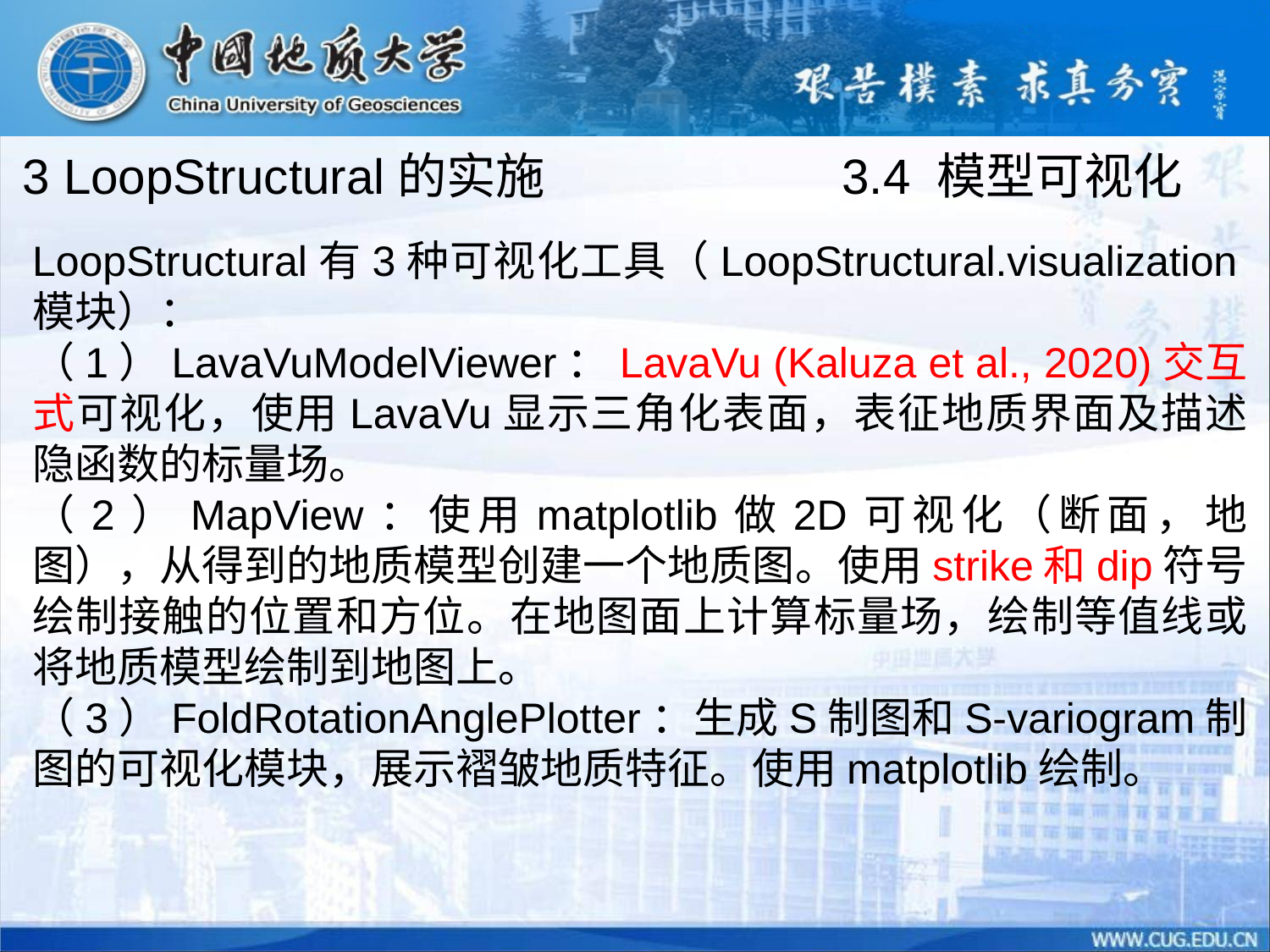

3 LoopStructural的实施
3.4 模型可视化
LoopStructural有3种可视化工具（LoopStructural.visualization模块）：
（1）LavaVuModelViewer：LavaVu (Kaluza et al., 2020)交互式可视化，使用LavaVu显示三角化表面，表征地质界面及描述隐函数的标量场。
（2）MapView：使用matplotlib做2D可视化（断面，地图），从得到的地质模型创建一个地质图。使用strike和dip符号绘制接触的位置和方位。在地图面上计算标量场，绘制等值线或将地质模型绘制到地图上。
（3）FoldRotationAnglePlotter：生成S制图和S-variogram制图的可视化模块，展示褶皱地质特征。使用matplotlib绘制。